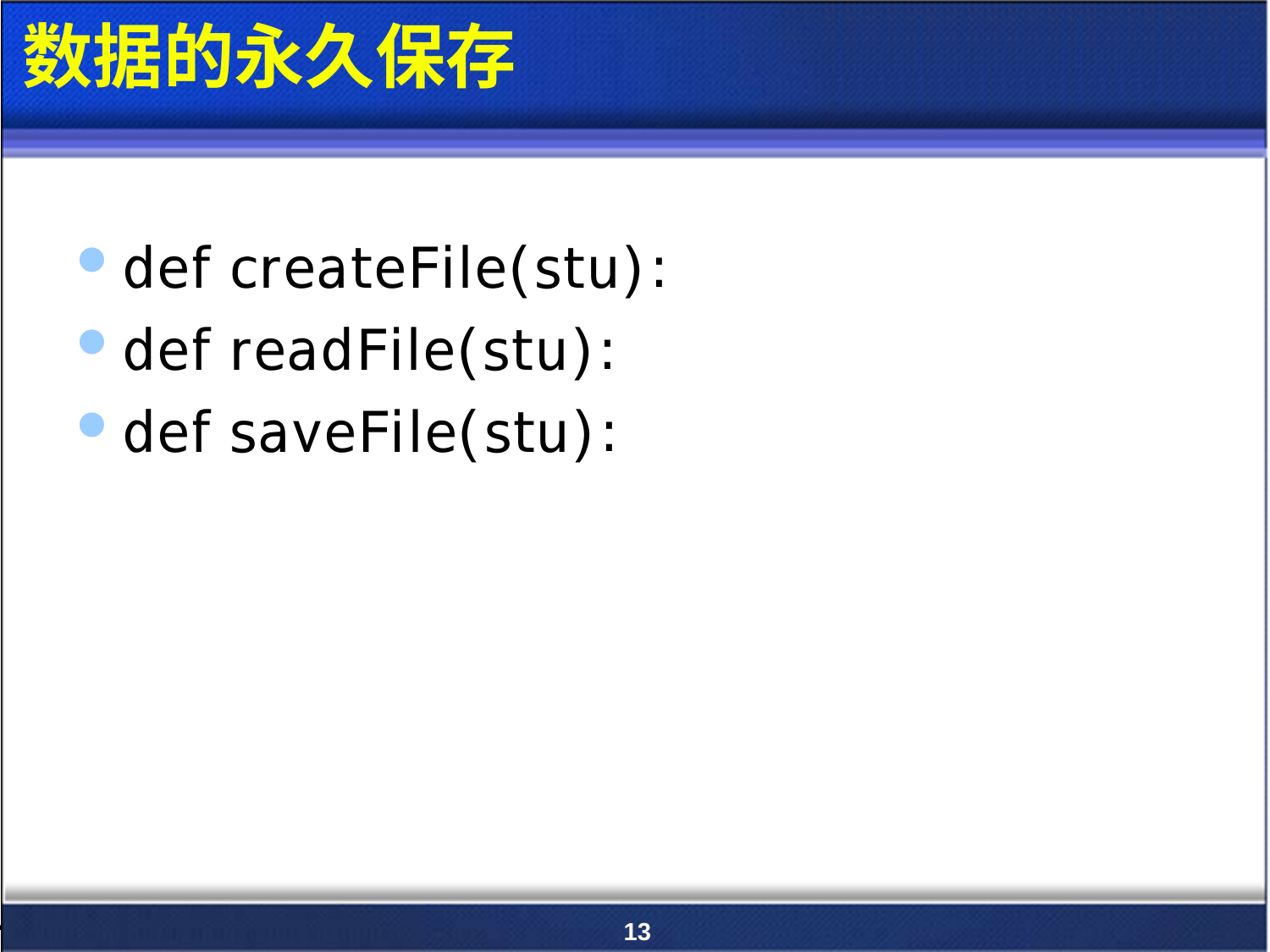

# 数据的永久保存
def createFile(stu):
def readFile(stu):
def saveFile(stu):
13